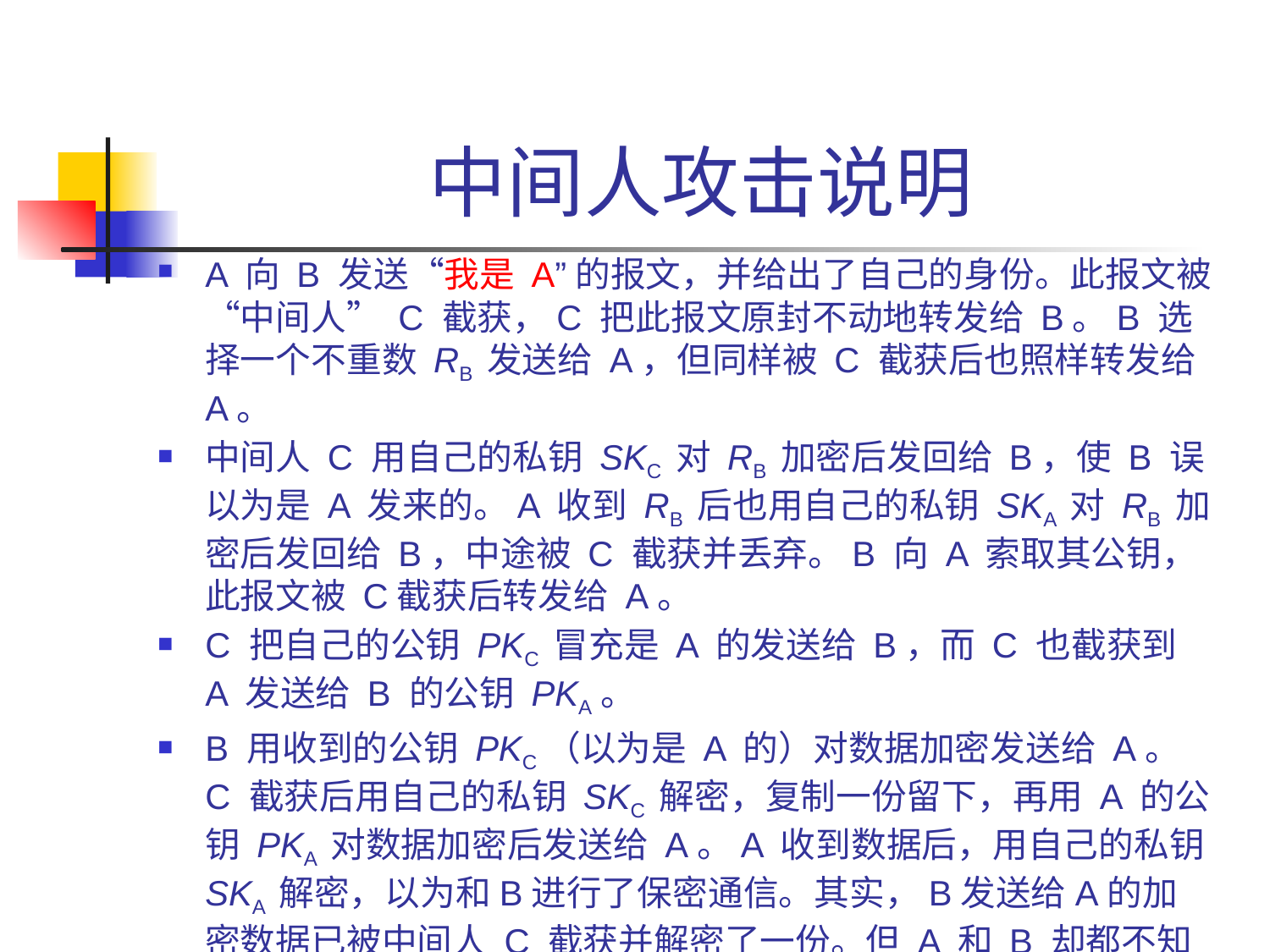

# 中间人攻击说明
A 向 B 发送“我是 A”的报文，并给出了自己的身份。此报文被“中间人” C 截获，C 把此报文原封不动地转发给 B。B 选择一个不重数 RB 发送给 A，但同样被 C 截获后也照样转发给 A。
中间人 C 用自己的私钥 SKC 对 RB 加密后发回给 B，使 B 误以为是 A 发来的。A 收到 RB 后也用自己的私钥 SKA 对 RB 加密后发回给 B，中途被 C 截获并丢弃。B 向 A 索取其公钥，此报文被 C截获后转发给 A。
C 把自己的公钥 PKC 冒充是 A 的发送给 B，而 C 也截获到 A 发送给 B 的公钥 PKA。
B 用收到的公钥 PKC（以为是 A 的）对数据加密发送给 A。C 截获后用自己的私钥 SKC 解密，复制一份留下，再用 A 的公钥 PKA 对数据加密后发送给 A。A 收到数据后，用自己的私钥 SKA 解密，以为和B进行了保密通信。其实，B发送给A的加密数据已被中间人 C 截获并解密了一份。但 A 和 B 却都不知道。